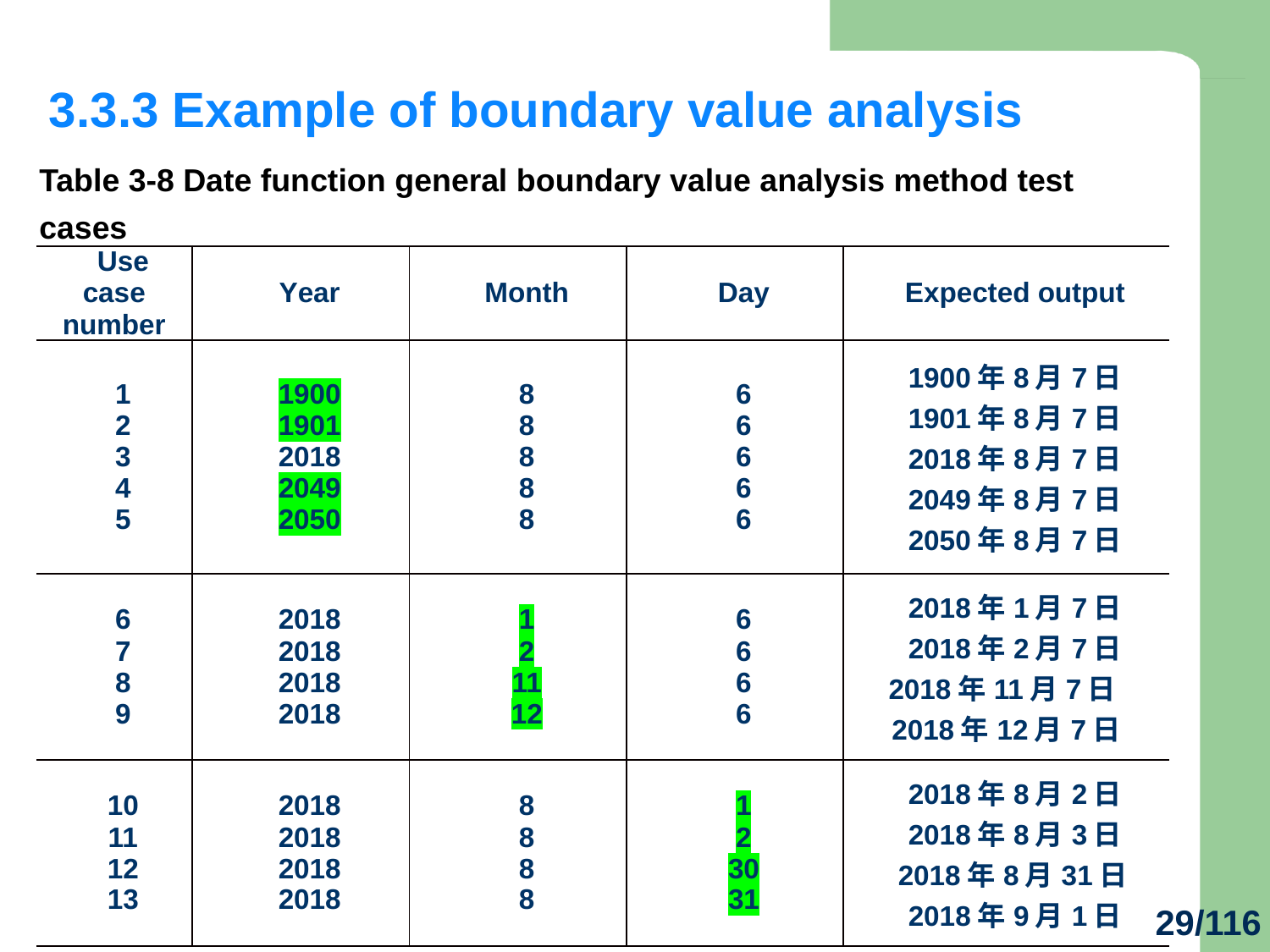

# 3.3.3 Example of boundary value analysis
Table 3-8 Date function general boundary value analysis method test cases
| Use case number | Year | Month | Day | Expected output |
| --- | --- | --- | --- | --- |
| 1 2 3 4 5 | 1900 1901 2018 2049 2050 | 8 8 8 8 8 | 6 6 6 6 6 | 1900年8月7日 1901年8月7日 2018年8月7日 2049年8月7日 2050年8月7日 |
| 6 7 8 9 | 2018 2018 2018 2018 | 1 2 11 12 | 6 6 6 6 | 2018年1月7日 2018年2月7日 2018年11月7日 2018年12月7日 |
| 10 11 12 13 | 2018 2018 2018 2018 | 8 8 8 8 | 1 2 30 31 | 2018年8月2日 2018年8月3日 2018年8月31日 2018年9月1日 |
29/116